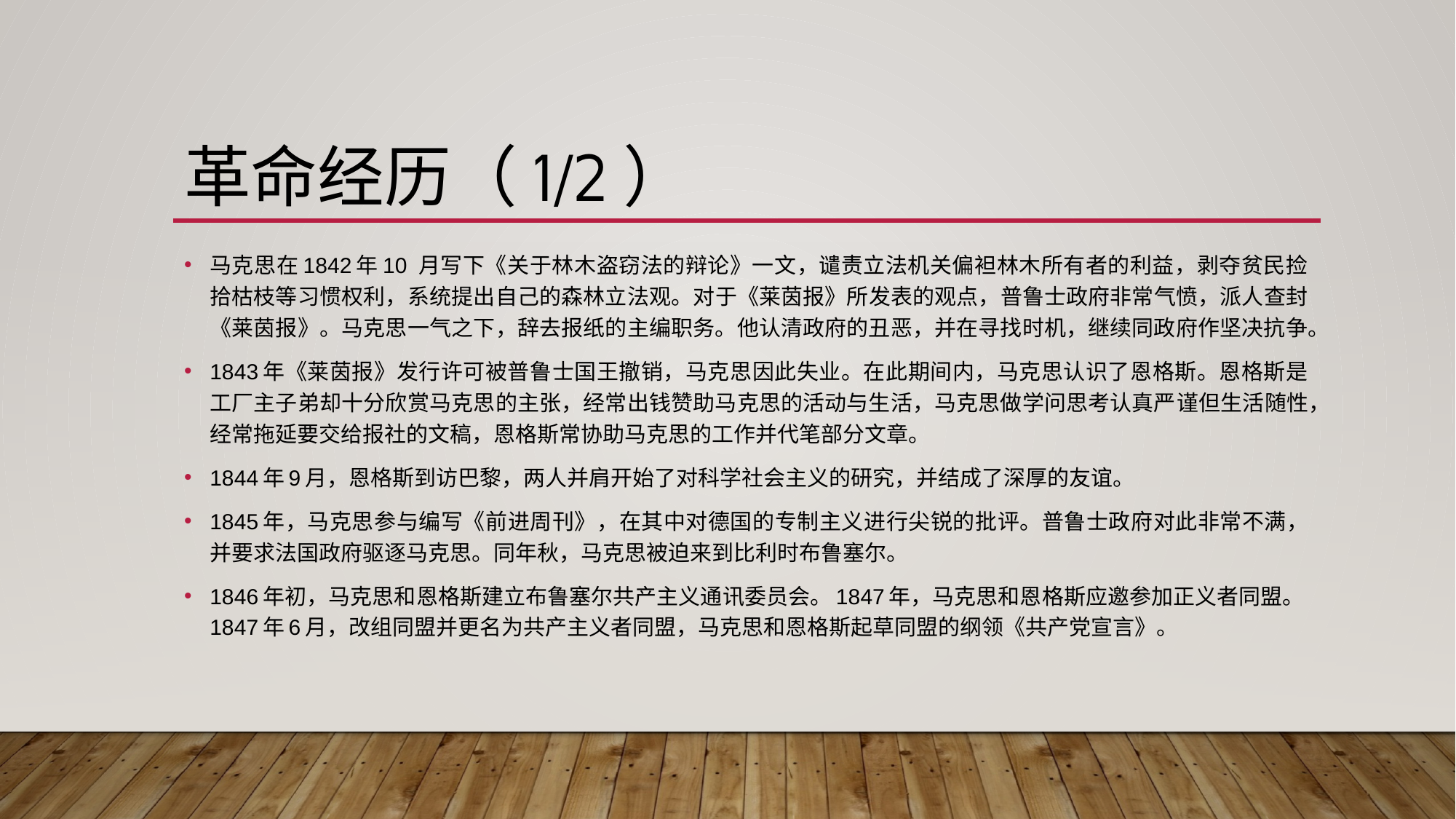

# 革命经历（1/2）
马克思在1842年10 月写下《关于林木盗窃法的辩论》一文，谴责立法机关偏袒林木所有者的利益，剥夺贫民捡拾枯枝等习惯权利，系统提出自己的森林立法观。对于《莱茵报》所发表的观点，普鲁士政府非常气愤，派人查封《莱茵报》。马克思一气之下，辞去报纸的主编职务。他认清政府的丑恶，并在寻找时机，继续同政府作坚决抗争。
1843年《莱茵报》发行许可被普鲁士国王撤销，马克思因此失业。在此期间内，马克思认识了恩格斯。恩格斯是工厂主子弟却十分欣赏马克思的主张，经常出钱赞助马克思的活动与生活，马克思做学问思考认真严谨但生活随性，经常拖延要交给报社的文稿，恩格斯常协助马克思的工作并代笔部分文章。
1844年9月，恩格斯到访巴黎，两人并肩开始了对科学社会主义的研究，并结成了深厚的友谊。
1845年，马克思参与编写《前进周刊》，在其中对德国的专制主义进行尖锐的批评。普鲁士政府对此非常不满，并要求法国政府驱逐马克思。同年秋，马克思被迫来到比利时布鲁塞尔。
1846年初，马克思和恩格斯建立布鲁塞尔共产主义通讯委员会。1847年，马克思和恩格斯应邀参加正义者同盟。1847年6月，改组同盟并更名为共产主义者同盟，马克思和恩格斯起草同盟的纲领《共产党宣言》。